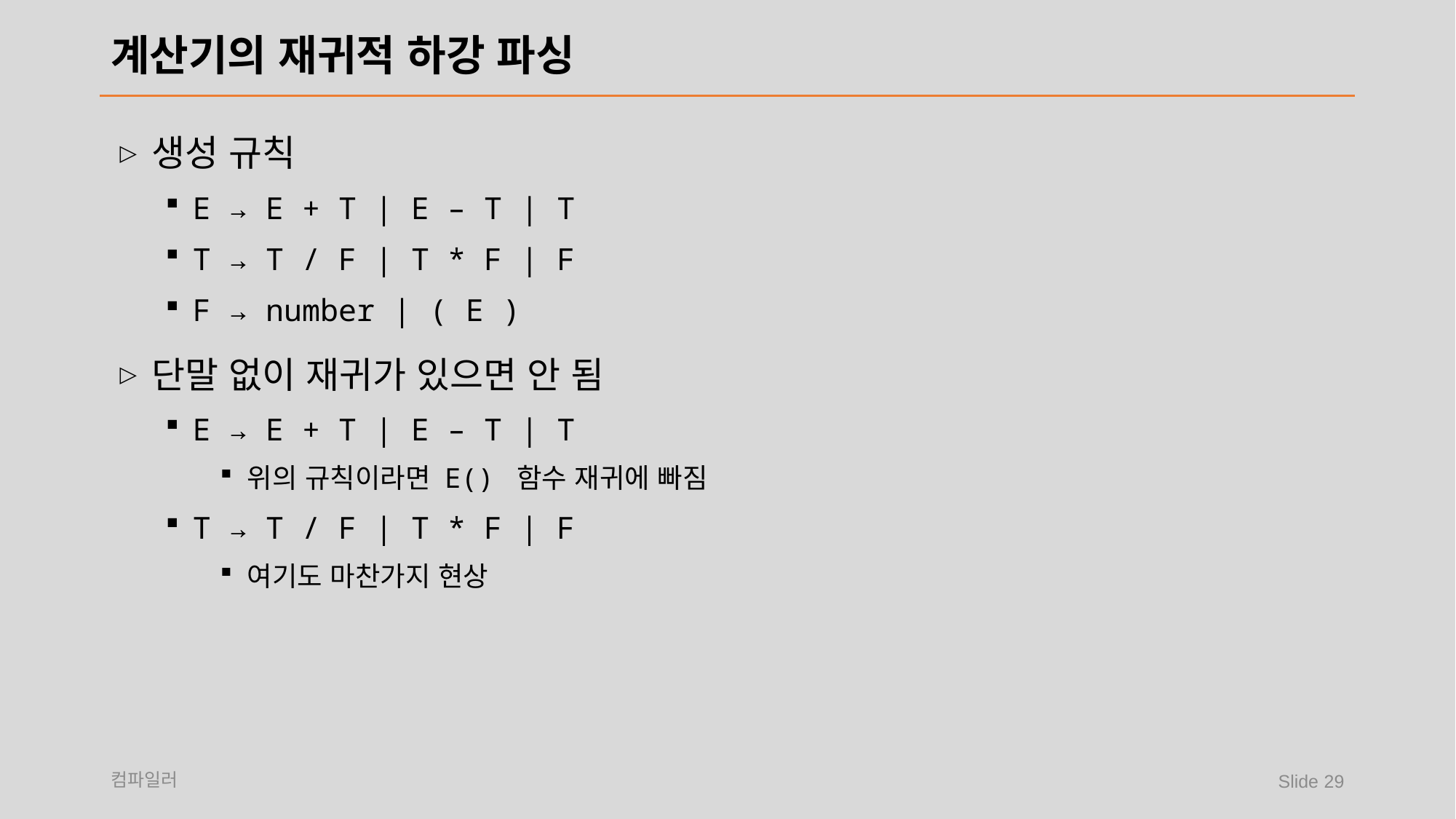

# 계산기의 재귀적 하강 파싱
생성 규칙
E → E + T | E – T | T
T → T / F | T * F | F
F → number | ( E )
단말 없이 재귀가 있으면 안 됨
E → E + T | E – T | T
위의 규칙이라면 E() 함수 재귀에 빠짐
T → T / F | T * F | F
여기도 마찬가지 현상

컴파일러
Slide 29